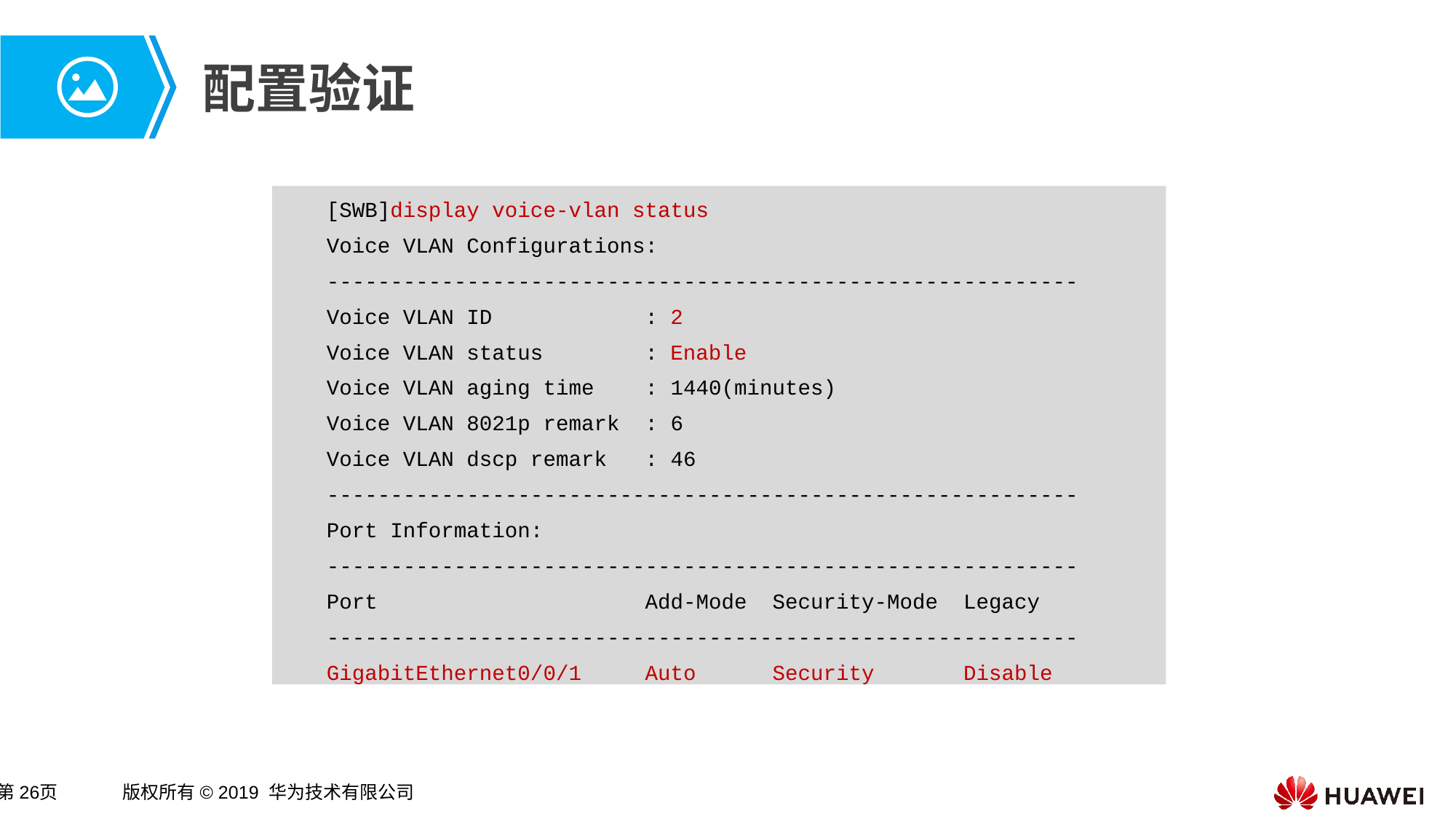

# 配置验证
[SWB]display voice-vlan status
Voice VLAN Configurations:
-----------------------------------------------------------
Voice VLAN ID            : 2
Voice VLAN status        : Enable
Voice VLAN aging time    : 1440(minutes)
Voice VLAN 8021p remark  : 6
Voice VLAN dscp remark   : 46
-----------------------------------------------------------
Port Information:
-----------------------------------------------------------
Port                     Add-Mode  Security-Mode  Legacy
-----------------------------------------------------------
GigabitEthernet0/0/1     Auto      Security       Disable